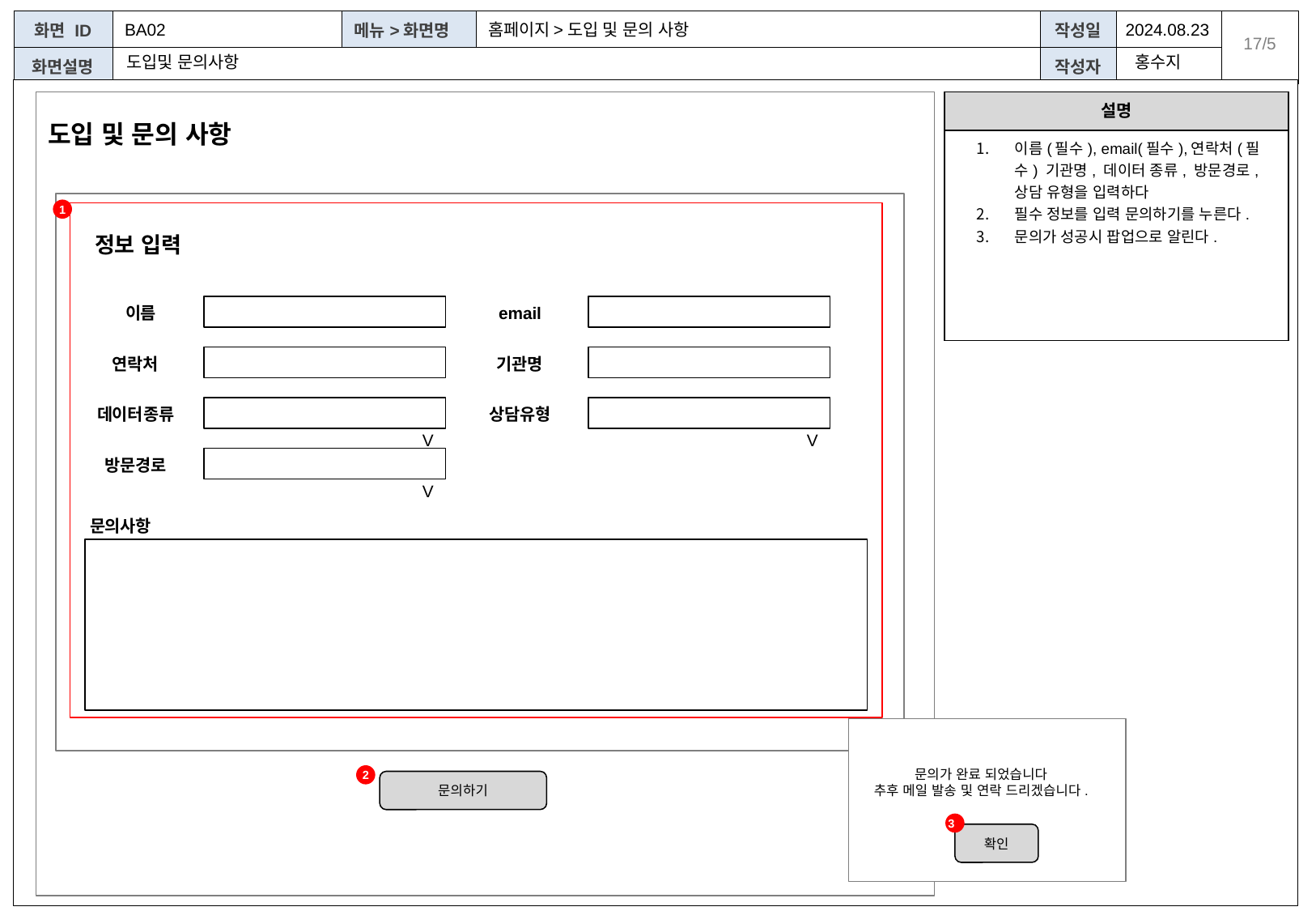

BA02
홈페이지>도입 및 문의 사항
2024.08.23
홍수지
# 도입및 문의사항

| 설명 |
| --- |
| 이름(필수), email(필수),연락처(필수) 기관명, 데이터 종류, 방문경로, 상담 유형을 입력하다 필수 정보를 입력 문의하기를 누른다. 문의가 성공시 팝업으로 알린다. |
도입 및 문의 사항

1

정보 입력
이름
email

연락처
기관명

데이터종류
상담유형
V
V
방문경로
V
문의사항

문의가 완료 되었습니다
추후 메일 발송 및 연락 드리겠습니다.
2
문의하기
3
확인